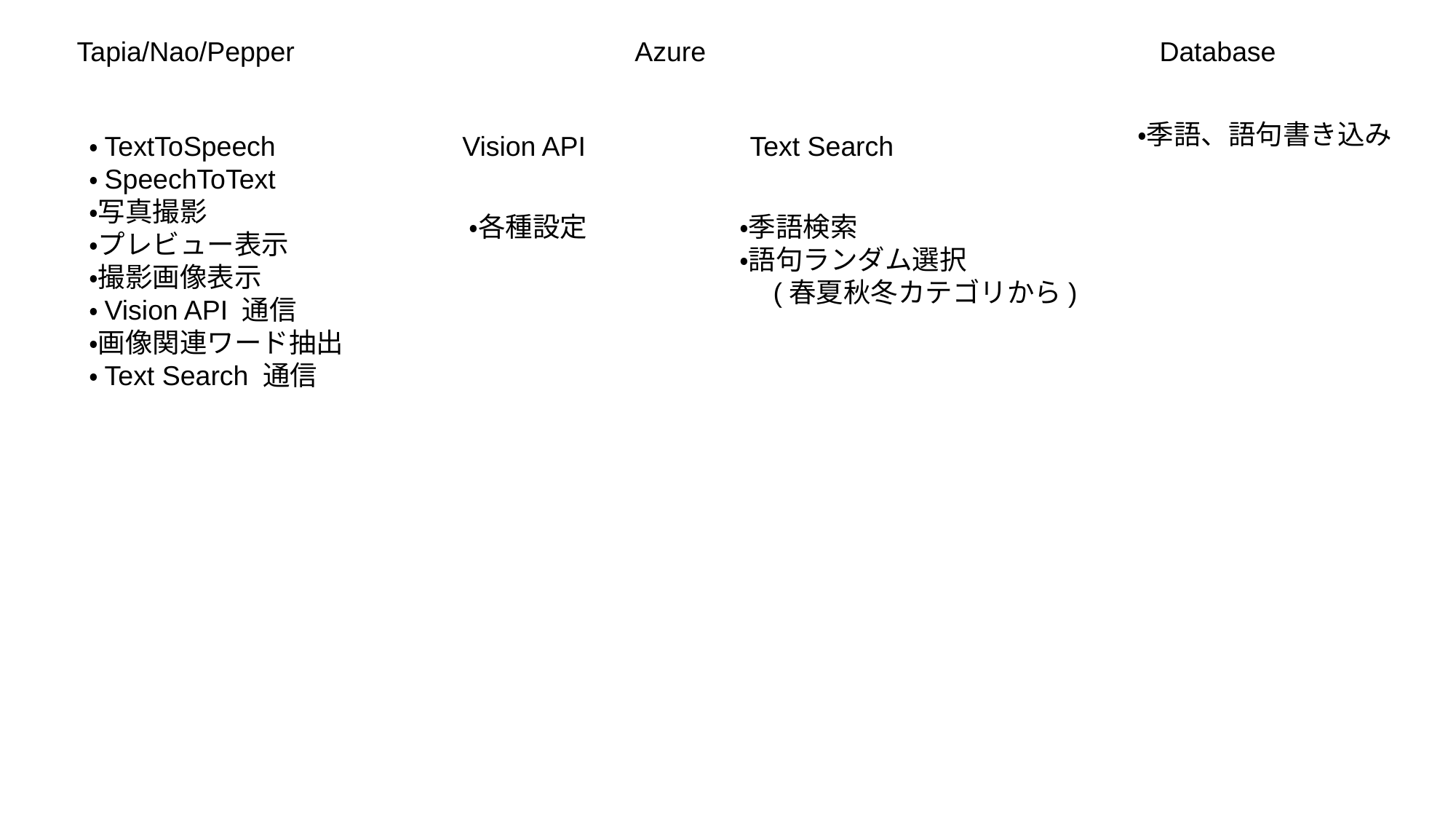

Tapia/Nao/Pepper
Azure
Database
・季語、語句書き込み
・TextToSpeech
・SpeechToText
・写真撮影
・プレビュー表示
・撮影画像表示
・Vision API 通信
・画像関連ワード抽出
・Text Search 通信
Vision API
Text Search
・各種設定
・季語検索
・語句ランダム選択
　(春夏秋冬カテゴリから)